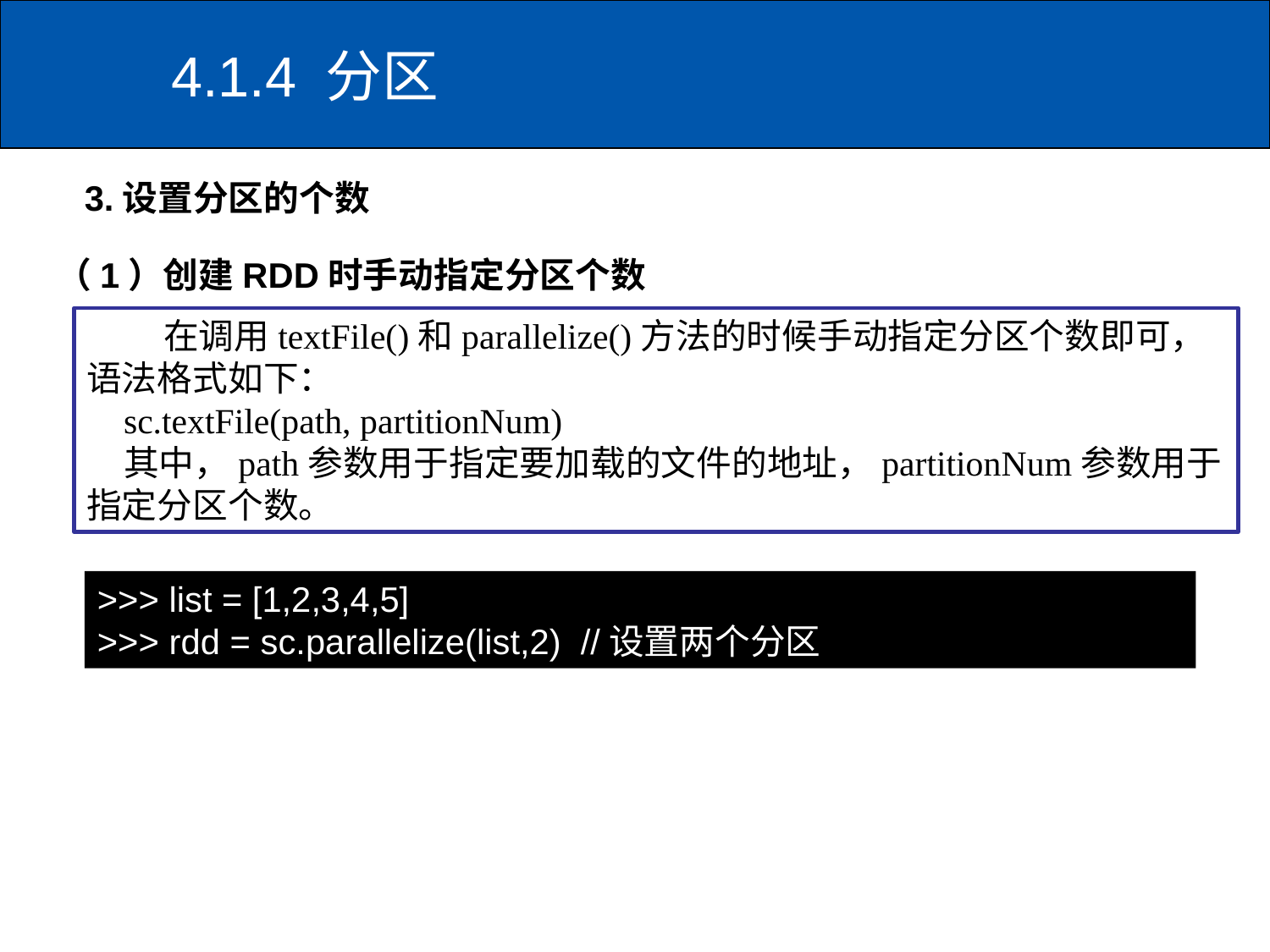

# 4.1.4 分区
3.设置分区的个数
（1）创建RDD时手动指定分区个数
    在调用textFile()和parallelize()方法的时候手动指定分区个数即可，语法格式如下：
sc.textFile(path, partitionNum)
其中，path参数用于指定要加载的文件的地址，partitionNum参数用于指定分区个数。
>>> list = [1,2,3,4,5]
>>> rdd = sc.parallelize(list,2)  //设置两个分区